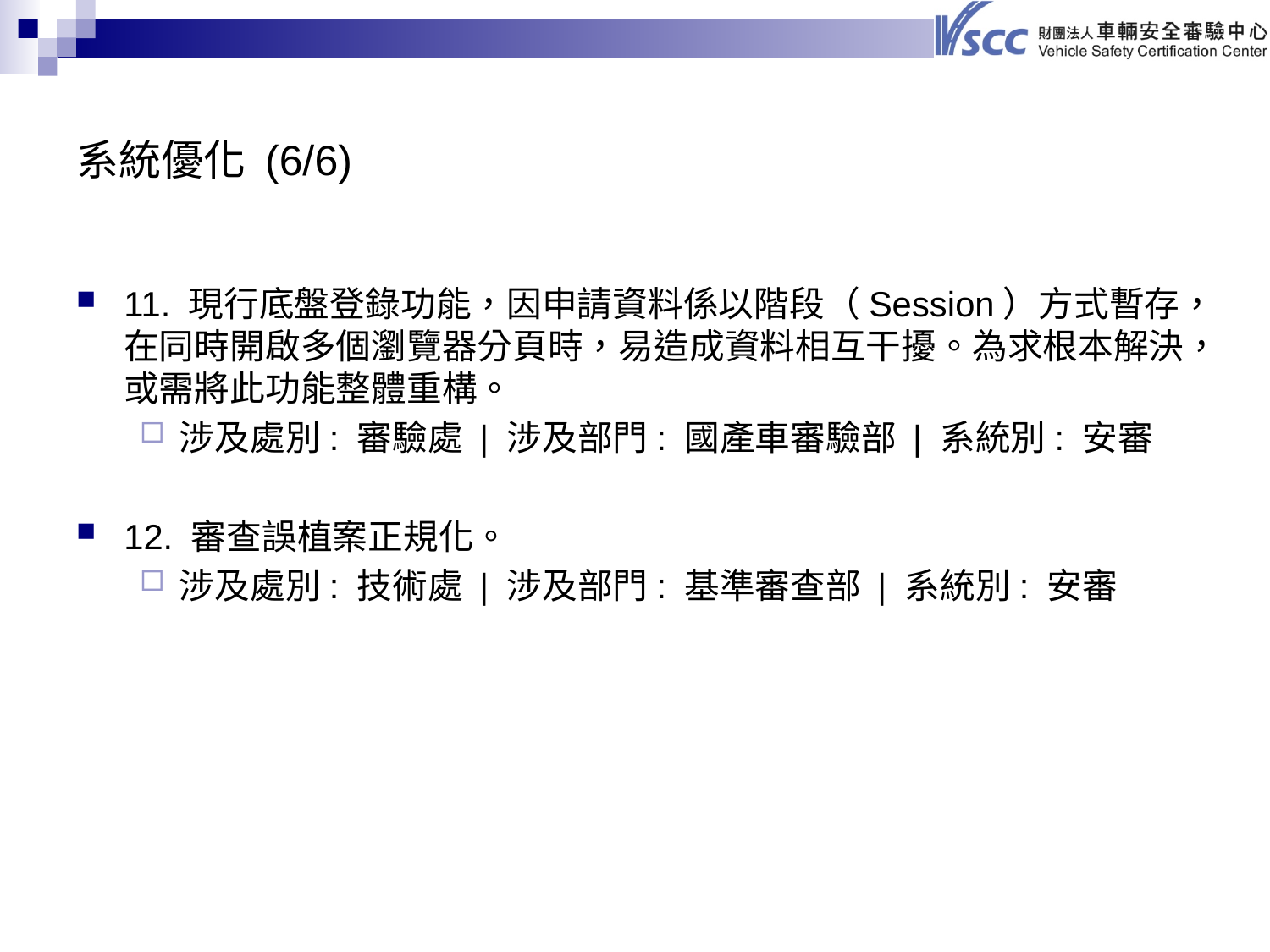

# 系統優化 (6/6)
11. 現行底盤登錄功能，因申請資料係以階段（Session）方式暫存，在同時開啟多個瀏覽器分頁時，易造成資料相互干擾。為求根本解決，或需將此功能整體重構。
涉及處別: 審驗處 | 涉及部門: 國產車審驗部 | 系統別: 安審

12. 審查誤植案正規化。
涉及處別: 技術處 | 涉及部門: 基準審查部 | 系統別: 安審